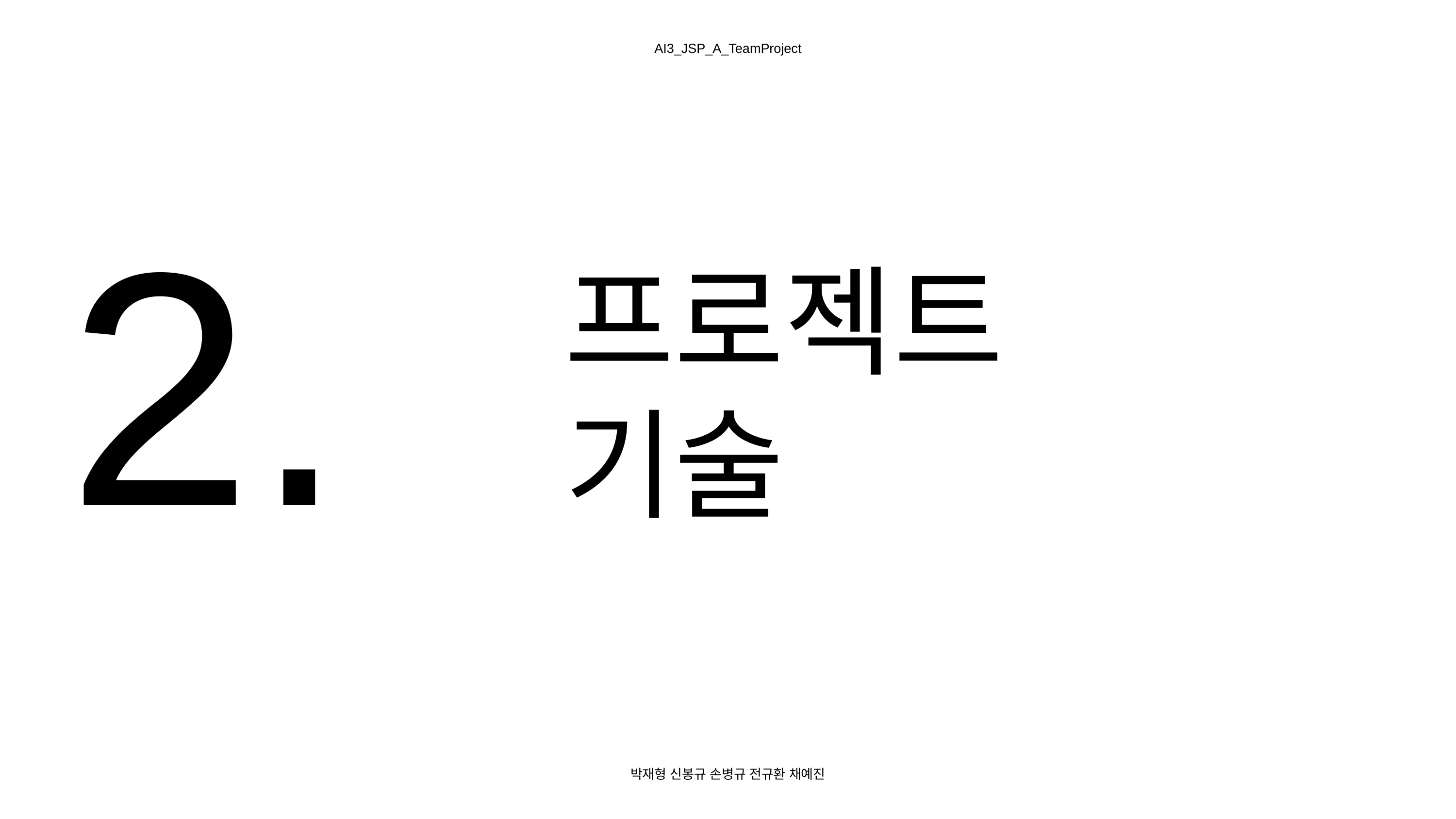

AI3_JSP_A_TeamProject

2.
프로젝트
기술
박재형 신봉규 손병규 전규환 채예진